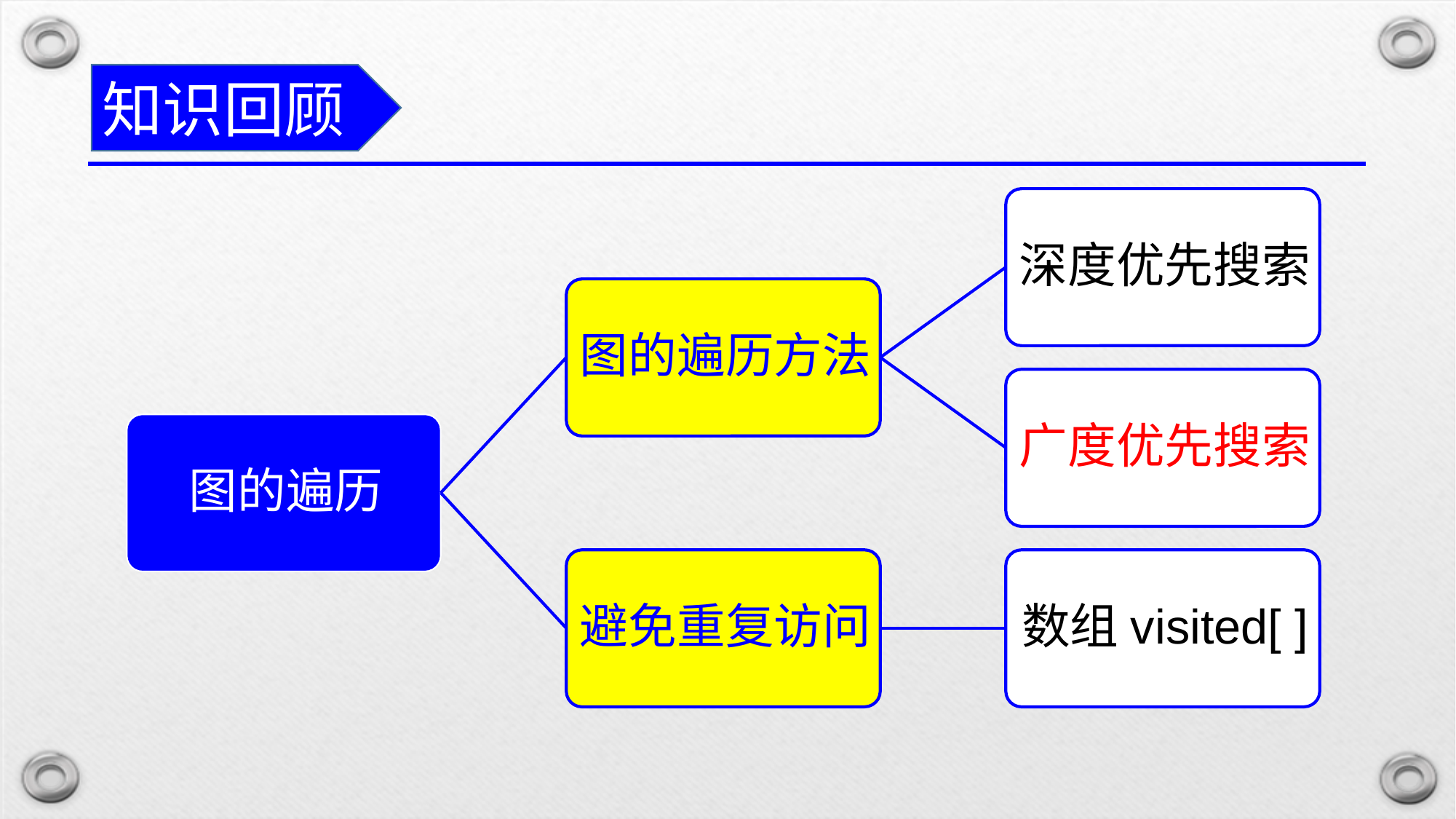

知识回顾
图的遍历

图的遍历方法

深度优先搜索

广度优先搜索

避免重复访问

数组visited[ ]